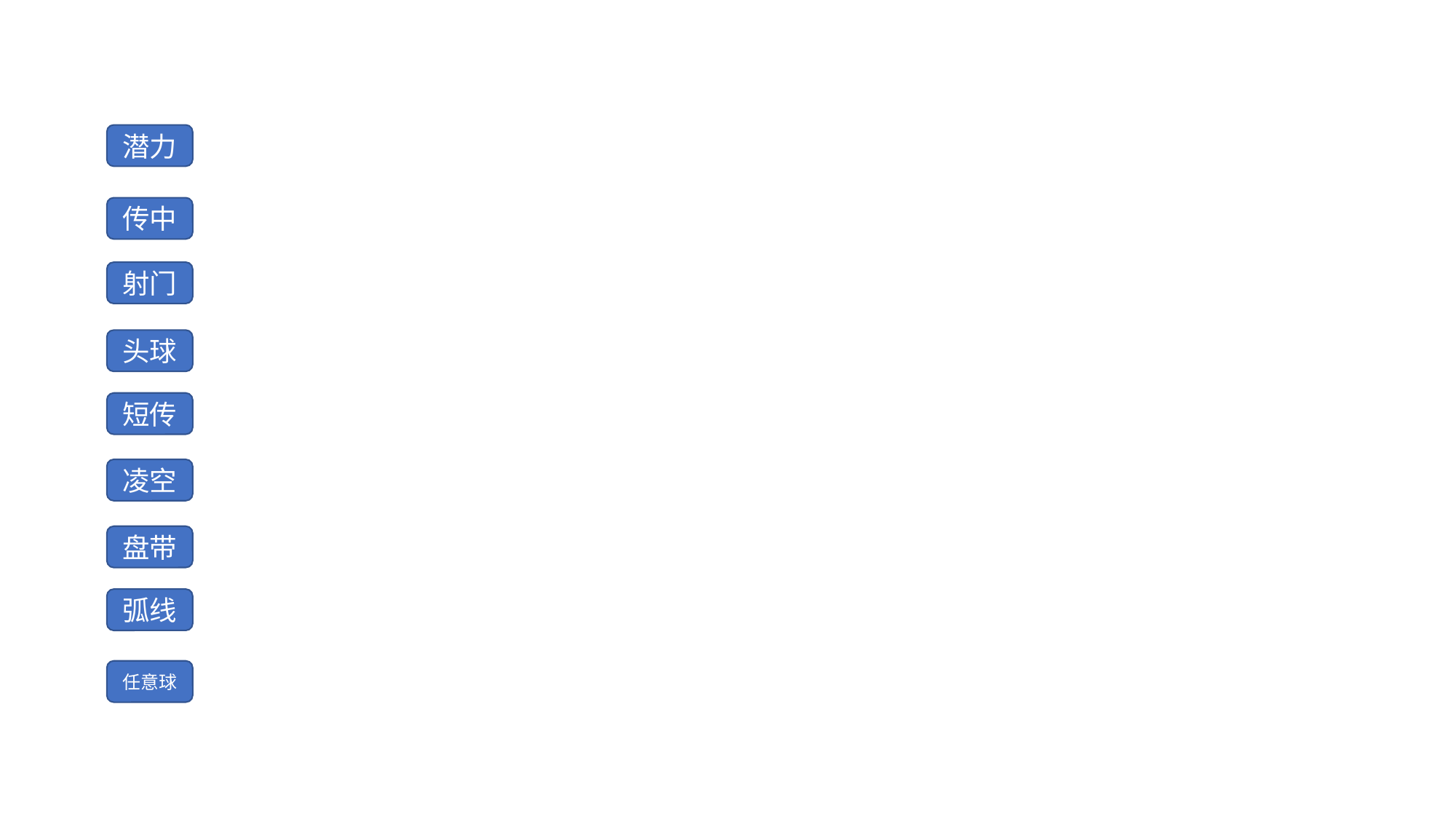

潜力
传中
射门
头球
短传
凌空
盘带
弧线
任意球